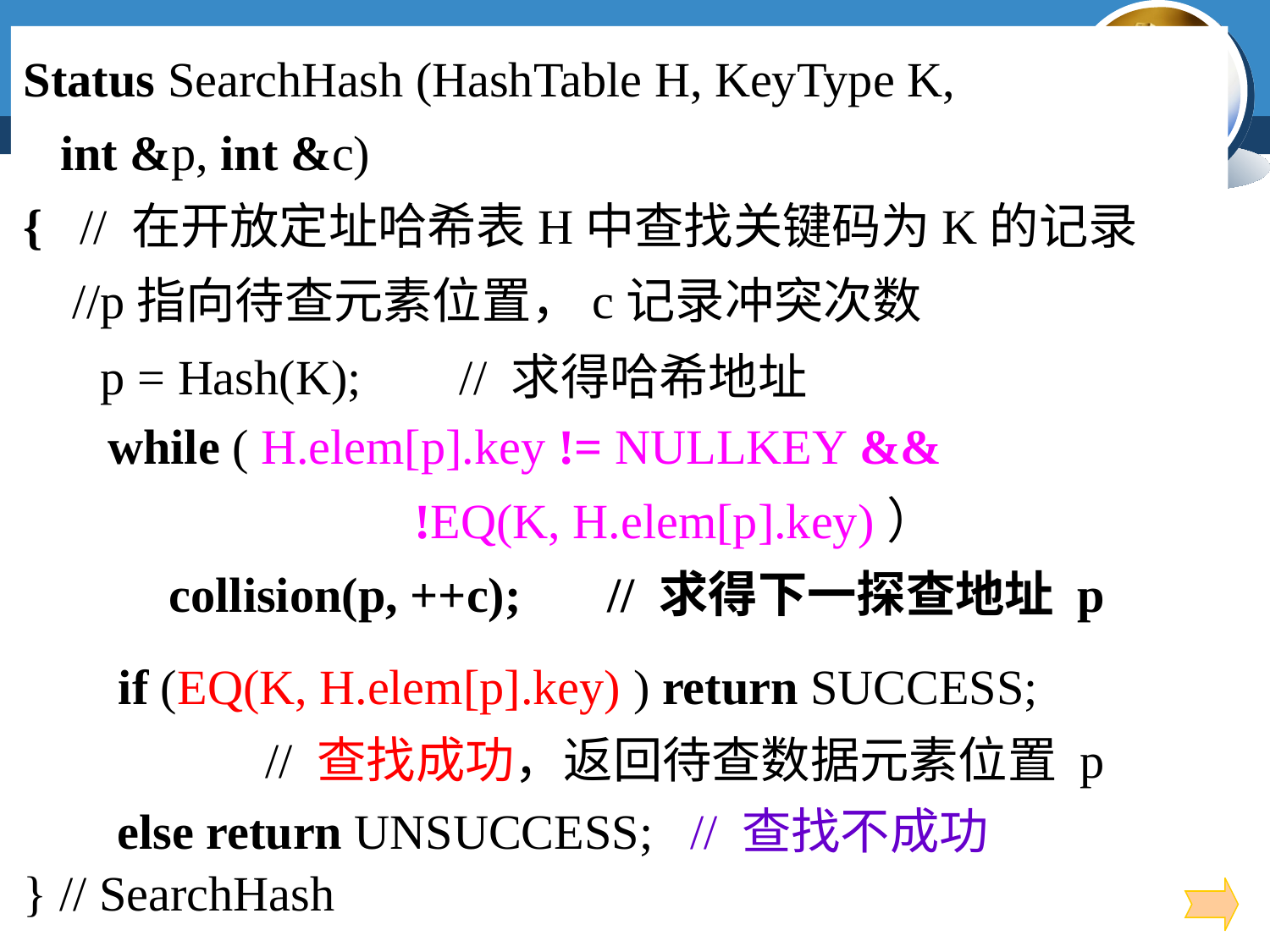

Status SearchHash (HashTable H, KeyType K,
   int &p, int &c)
{   // 在开放定址哈希表H中查找关键码为K的记录
    //p指向待查元素位置，c记录冲突次数

} // SearchHash
p = Hash(K);        // 求得哈希地址
while ( H.elem[p].key != NULLKEY &&
                         !EQ(K, H.elem[p].key)）
     collision(p, ++c);       // 求得下一探查地址 p
if (EQ(K, H.elem[p].key) ) return SUCCESS;
            // 查找成功，返回待查数据元素位置 p
else return UNSUCCESS;   // 查找不成功